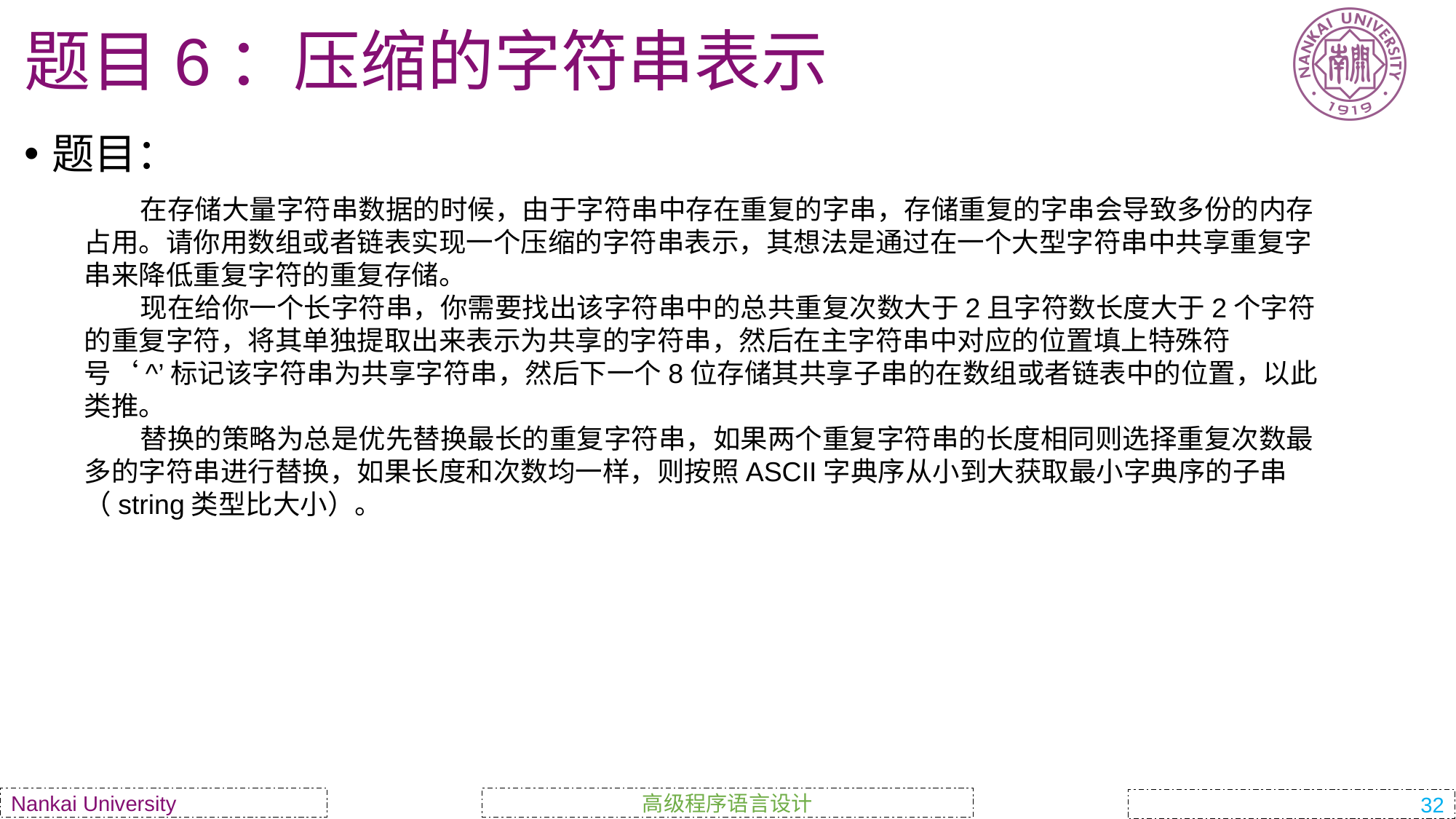

# 题目6：压缩的字符串表示
题目：

        在存储大量字符串数据的时候，由于字符串中存在重复的字串，存储重复的字串会导致多份的内存占用。请你用数组或者链表实现一个压缩的字符串表示，其想法是通过在一个大型字符串中共享重复字串来降低重复字符的重复存储。
        现在给你一个长字符串，你需要找出该字符串中的总共重复次数大于2且字符数长度大于2个字符的重复字符，将其单独提取出来表示为共享的字符串，然后在主字符串中对应的位置填上特殊符号‘^’标记该字符串为共享字符串，然后下一个8位存储其共享子串的在数组或者链表中的位置，以此类推。
        替换的策略为总是优先替换最长的重复字符串，如果两个重复字符串的长度相同则选择重复次数最多的字符串进行替换，如果长度和次数均一样，则按照ASCII字典序从小到大获取最小字典序的子串（string类型比大小）。
高级程序语言设计
Nankai University
32